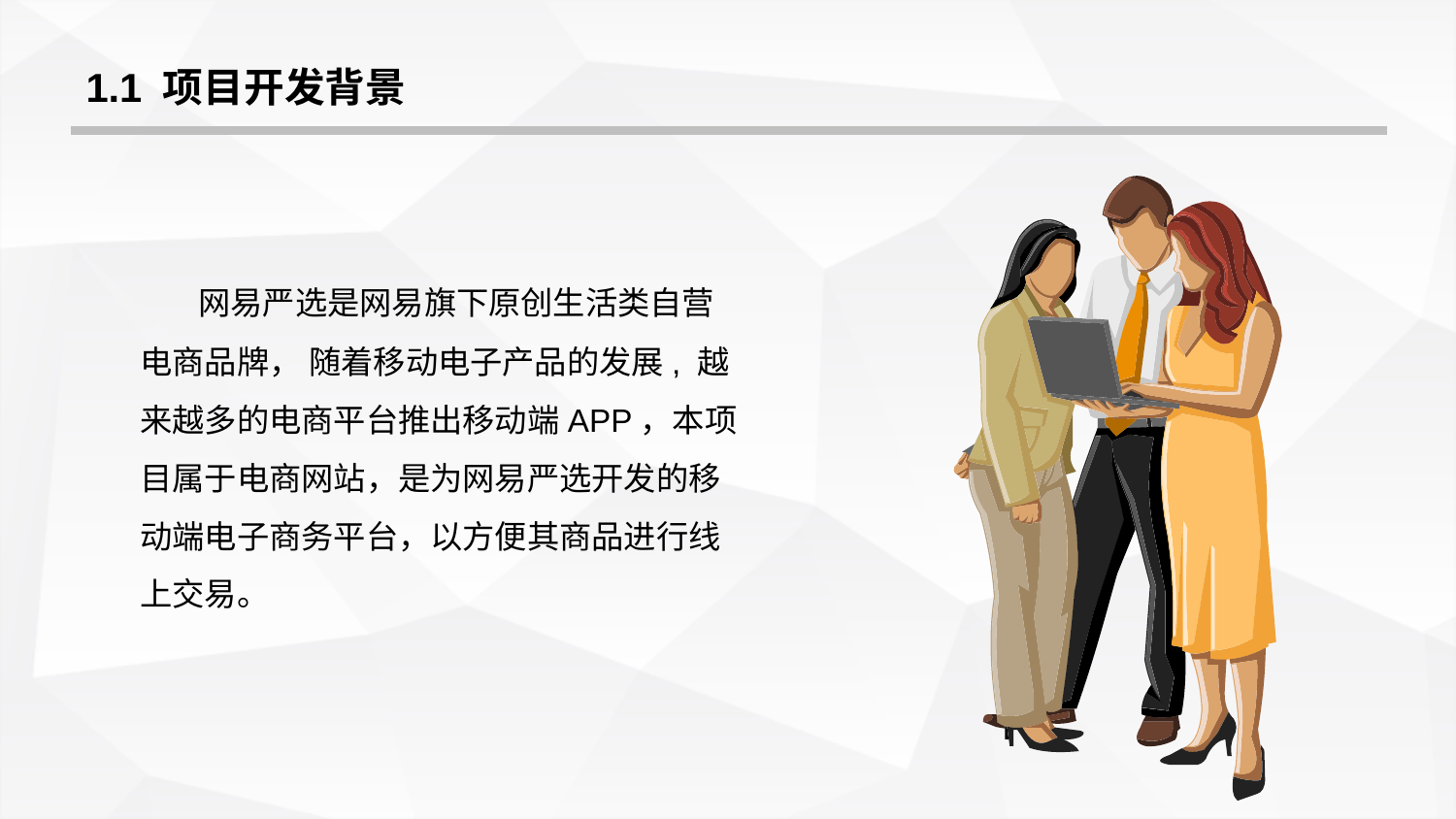

1.1 项目开发背景

      网易严选是网易旗下原创生活类自营电商品牌， 随着移动电子产品的发展, 越来越多的电商平台推出移动端APP，本项目属于电商网站，是为网易严选开发的移动端电子商务平台，以方便其商品进行线上交易。